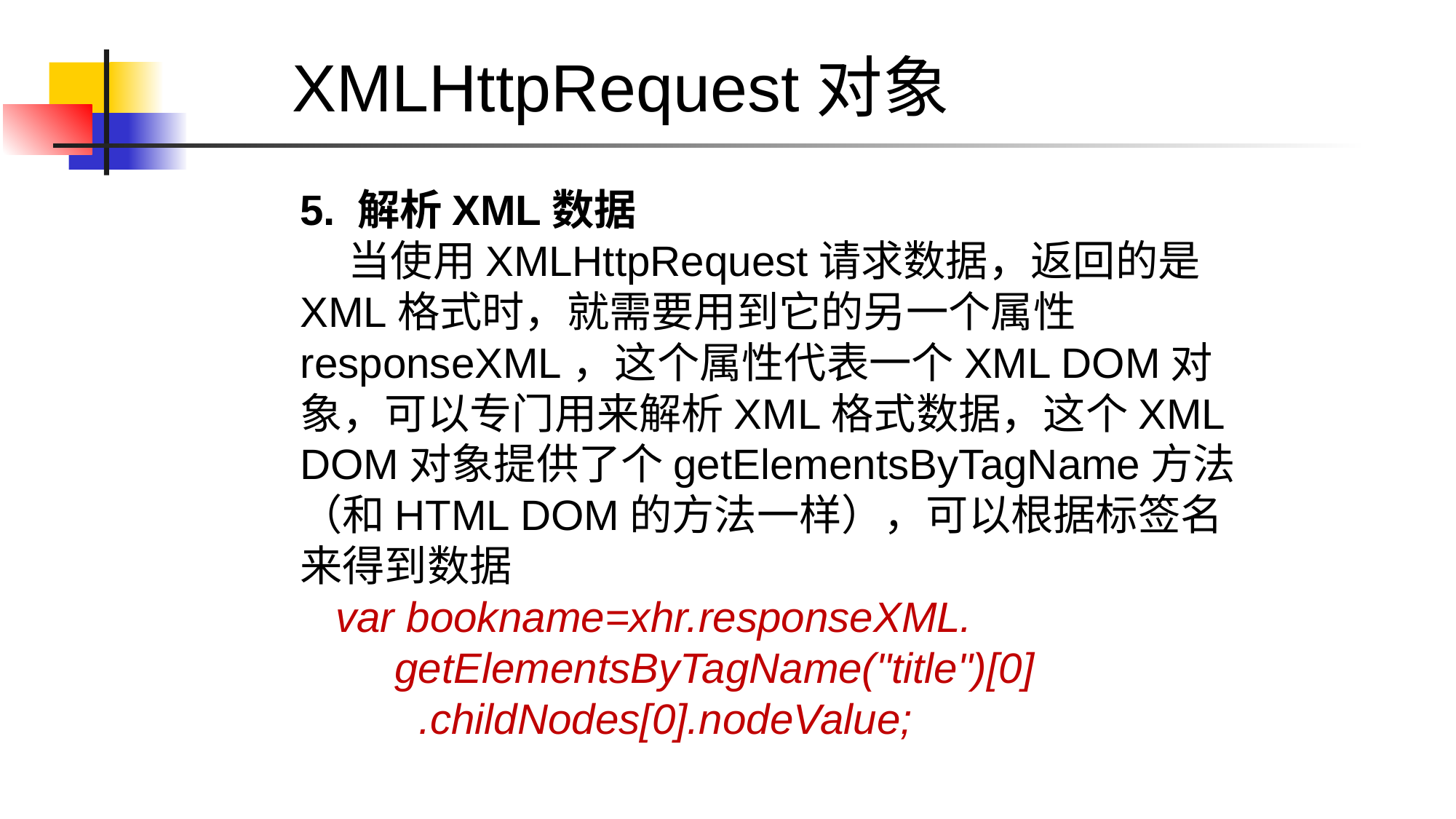

XMLHttpRequest对象
5. 解析XML数据
    当使用XMLHttpRequest请求数据，返回的是XML格式时，就需要用到它的另一个属性responseXML，这个属性代表一个XML DOM对象，可以专门用来解析XML格式数据，这个XML DOM对象提供了个getElementsByTagName方法（和HTML DOM的方法一样），可以根据标签名来得到数据
   var bookname=xhr.responseXML.
        getElementsByTagName("title")[0]
          .childNodes[0].nodeValue;